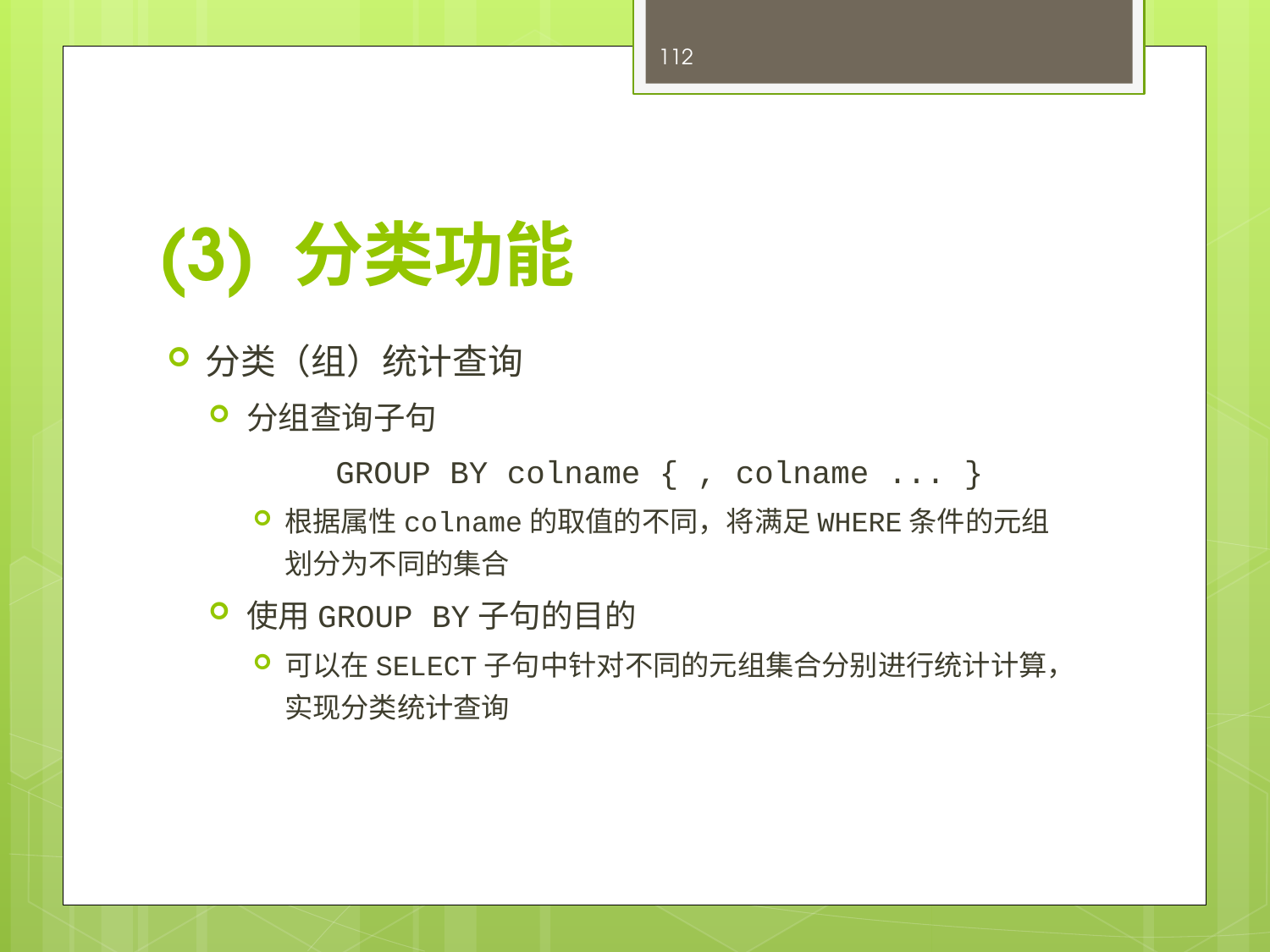

112
# (3) 分类功能
分类（组）统计查询
分组查询子句
	GROUP BY colname { , colname ... }
根据属性colname的取值的不同，将满足WHERE条件的元组划分为不同的集合
使用GROUP BY子句的目的
可以在SELECT子句中针对不同的元组集合分别进行统计计算，实现分类统计查询